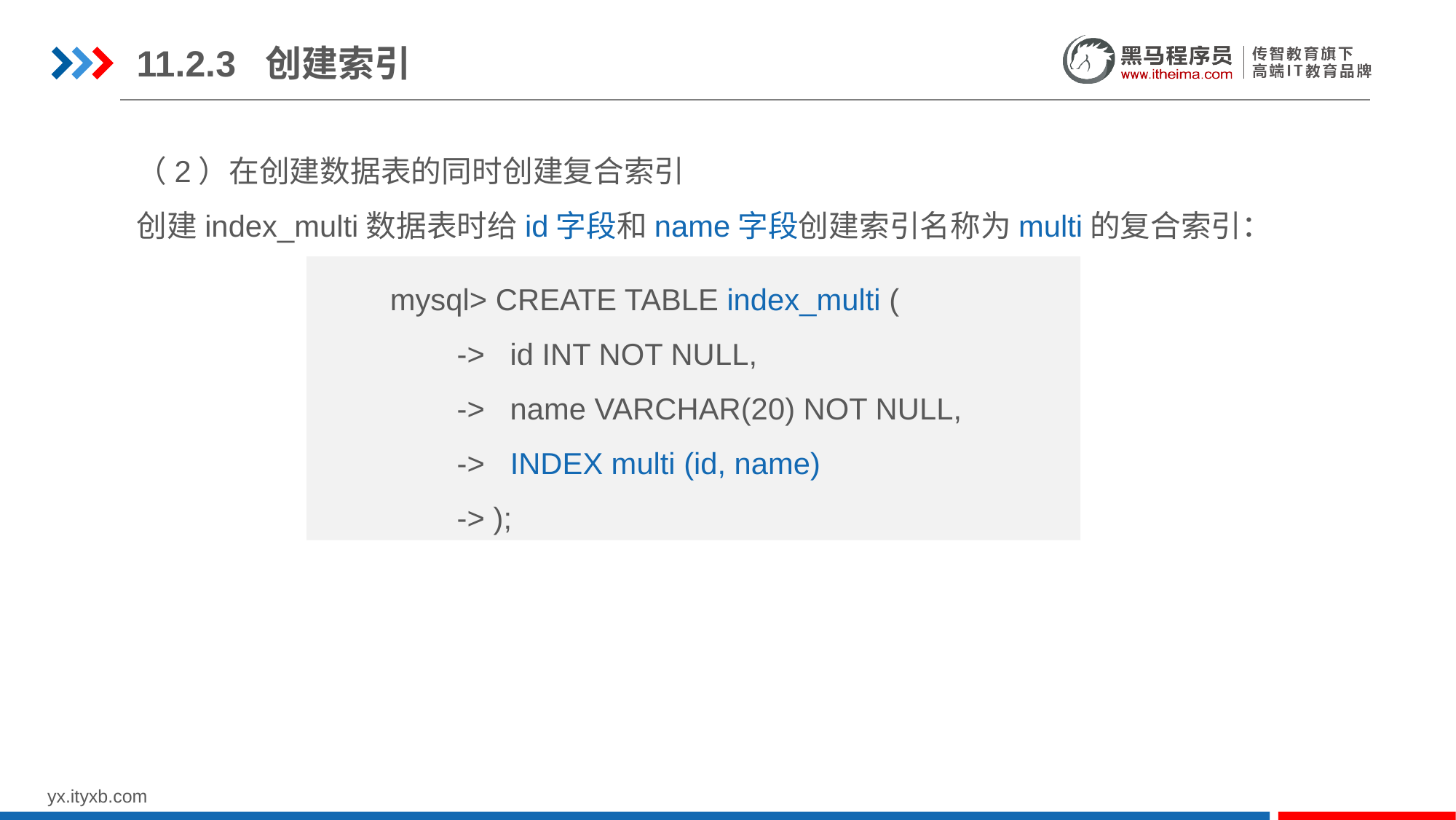

11.2.3  创建索引
（2）在创建数据表的同时创建复合索引
创建index_multi数据表时给id字段和name字段创建索引名称为multi的复合索引：
mysql> CREATE TABLE index_multi (
        ->   id INT NOT NULL,
        ->   name VARCHAR(20) NOT NULL,
        ->   INDEX multi (id, name)
        -> );